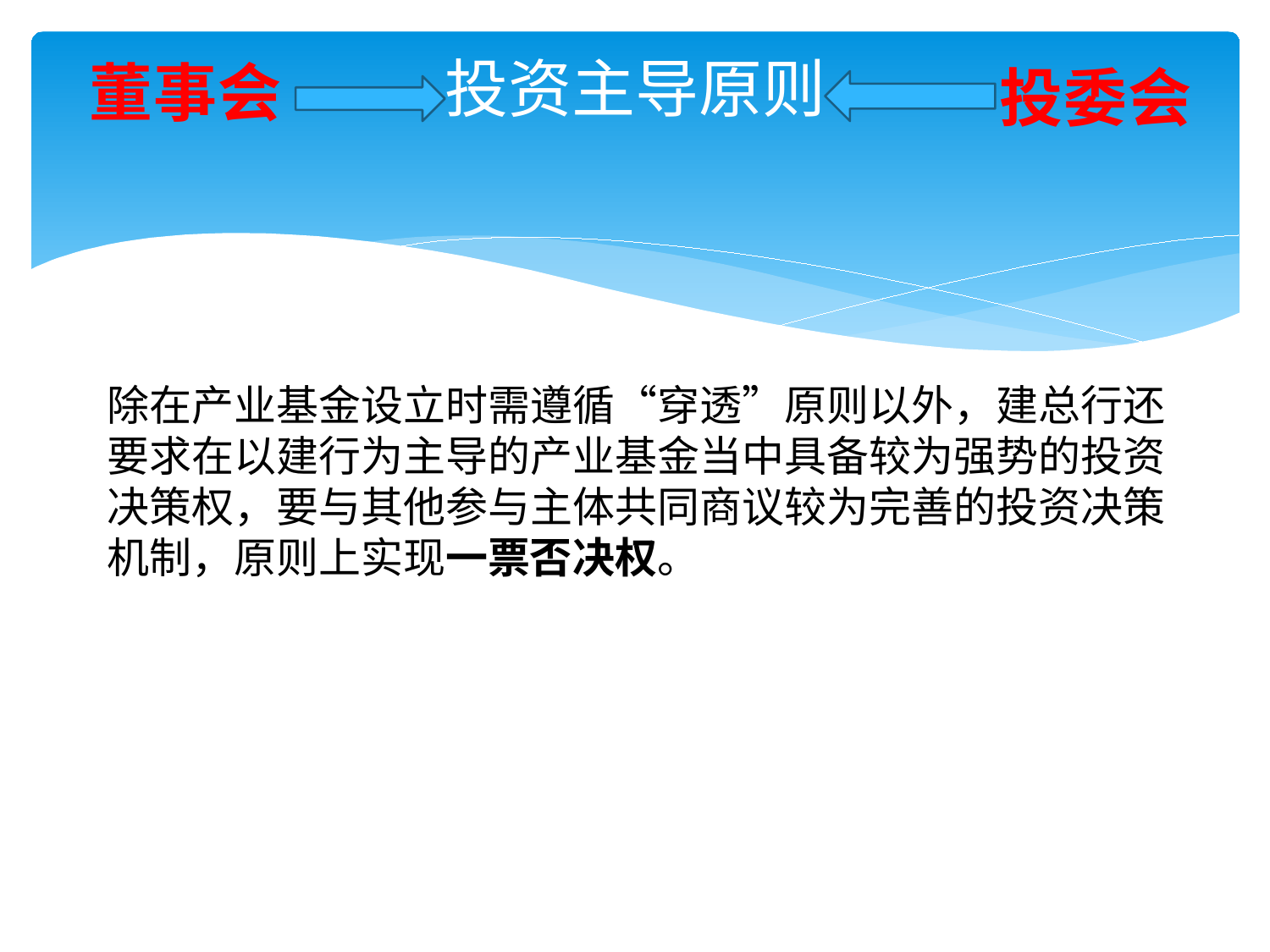

董事会
# 投资主导原则
投委会

除在产业基金设立时需遵循“穿透”原则以外，建总行还要求在以建行为主导的产业基金当中具备较为强势的投资决策权，要与其他参与主体共同商议较为完善的投资决策机制，原则上实现一票否决权。